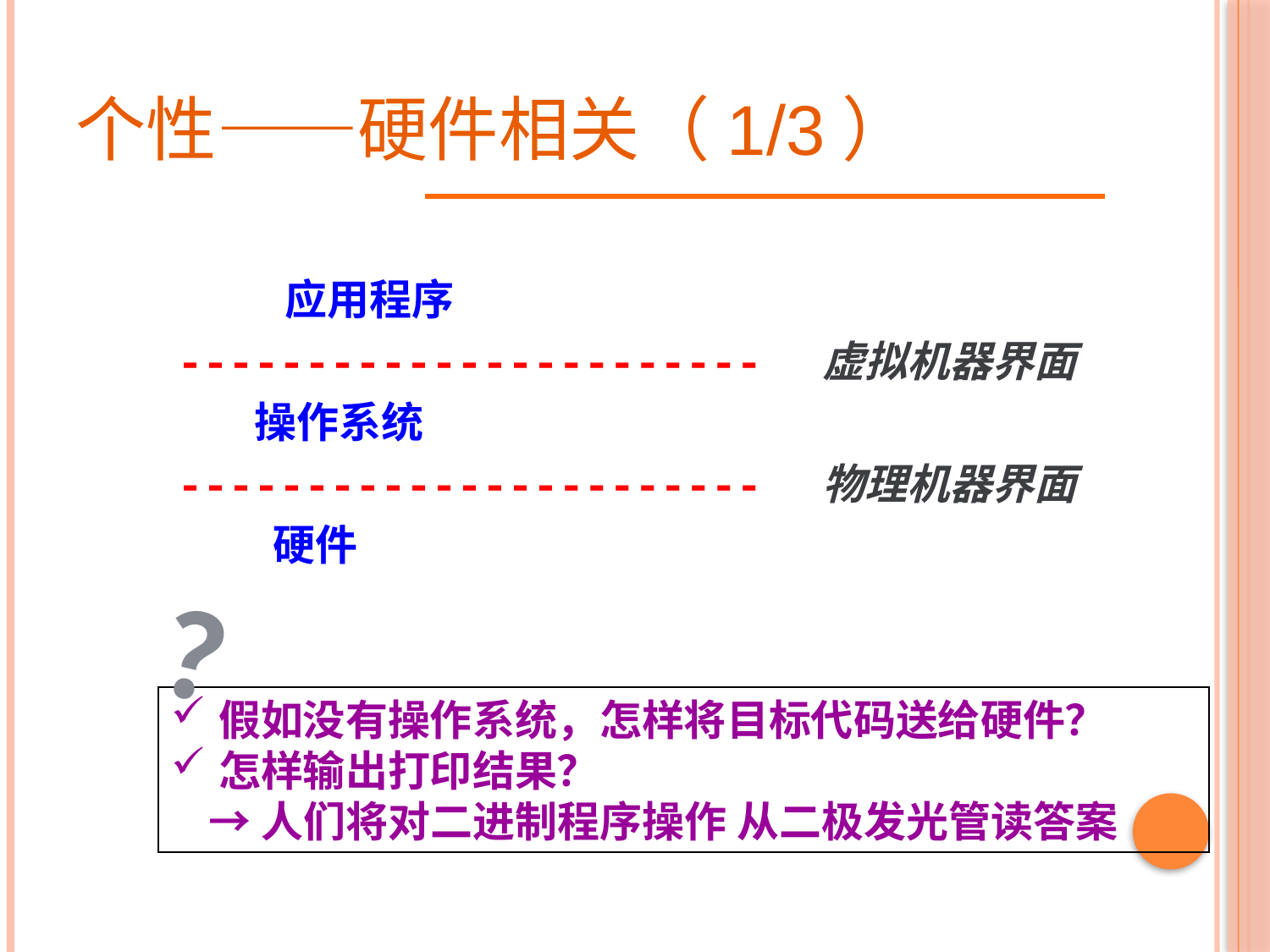

# 个性——硬件相关（1/3）

      应用程序
-----------------------  虚拟机器界面
       操作系统
-----------------------  物理机器界面
         硬件
？
假如没有操作系统，怎样将目标代码送给硬件？
怎样输出打印结果？
    →人们将对二进制程序操作 从二极发光管读答案